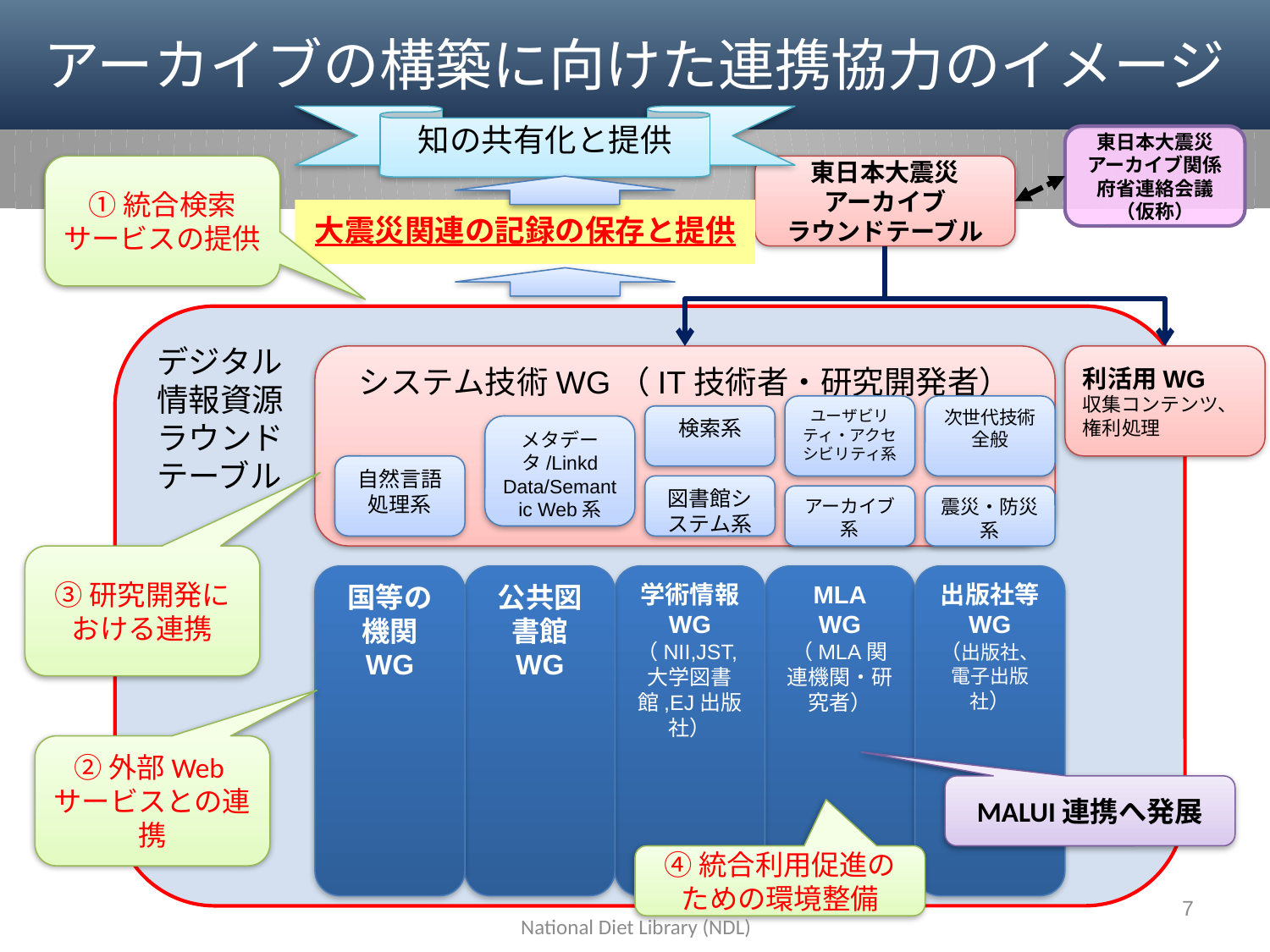

# アーカイブの構築に向けた連携協力のイメージ
知の共有化と提供
東日本大震災アーカイブ関係府省連絡会議（仮称）
①統合検索サービスの提供
東日本大震災
アーカイブ
ラウンドテーブル

大震災関連の記録の保存と提供

デジタル
情報資源
ラウンド
テーブル
システム技術WG（IT技術者・研究開発者）
利活用WG
収集コンテンツ、権利処理
ユーザビリティ・アクセシビリティ系
次世代技術全般
検索系
メタデータ/Linkd Data/Semantic Web系
自然言語処理系
図書館システム系
アーカイブ系
震災・防災系
③研究開発における連携
国等の機関
WG
公共図書館
WG
学術情報
WG
（NII,JST,大学図書館,EJ出版社）
MLA
WG
（MLA関連機関・研究者）
出版社等
WG
（出版社、電子出版社）
②外部Webサービスとの連携
MALUI連携へ発展
④統合利用促進のための環境整備
7
National Diet Library (NDL)
④統合利用促進のための環境整備